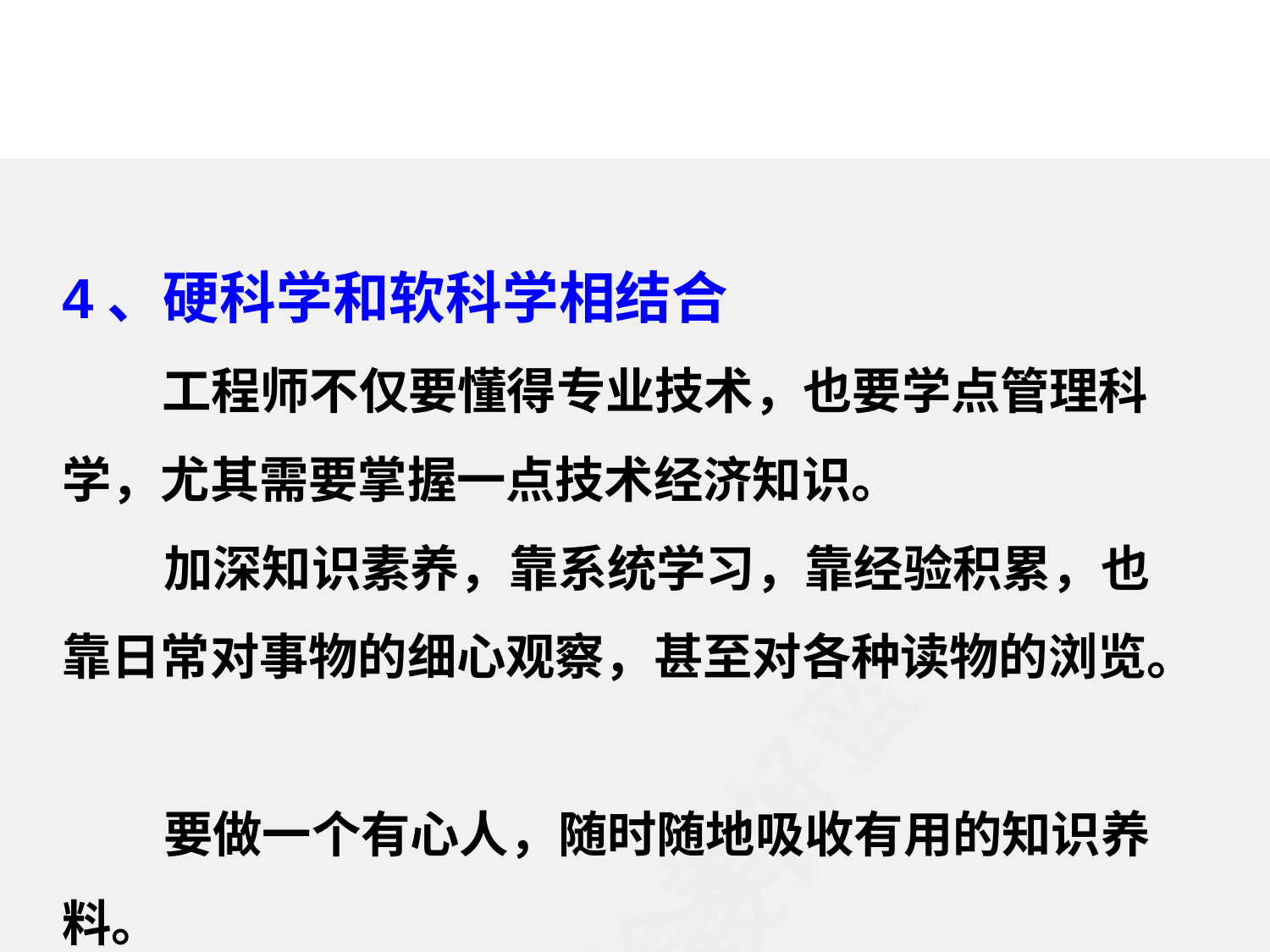

4、硬科学和软科学相结合
        工程师不仅要懂得专业技术，也要学点管理科学，尤其需要掌握一点技术经济知识。
        加深知识素养，靠系统学习，靠经验积累，也靠日常对事物的细心观察，甚至对各种读物的浏览。
        要做一个有心人，随时随地吸收有用的知识养料。